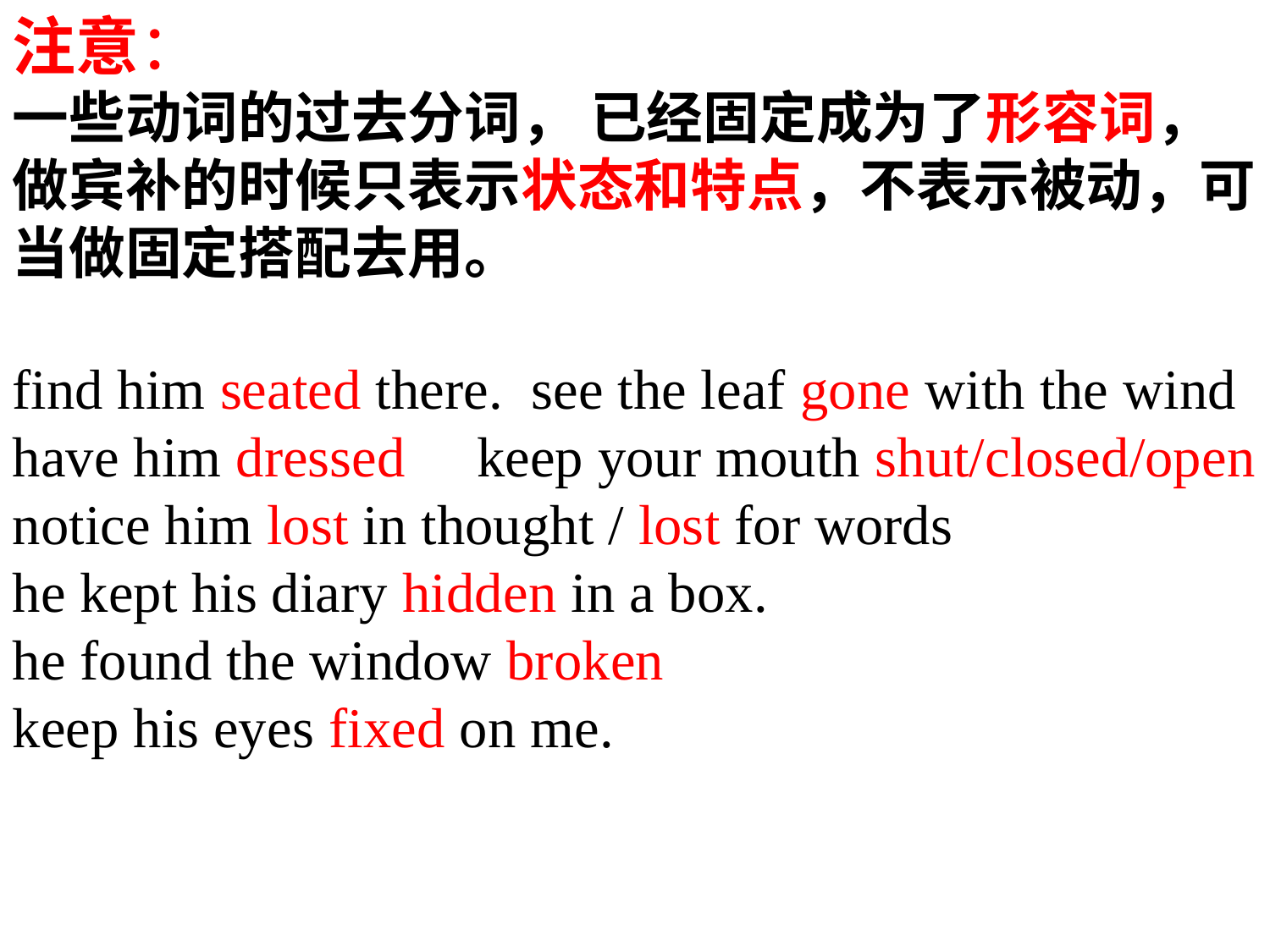

注意：
一些动词的过去分词， 已经固定成为了形容词， 做宾补的时候只表示状态和特点，不表示被动，可当做固定搭配去用。

find him seated there.  see the leaf gone with the wind
have him dressed     keep your mouth shut/closed/open
notice him lost in thought / lost for words
he kept his diary hidden in a box.
he found the window broken
keep his eyes fixed on me.